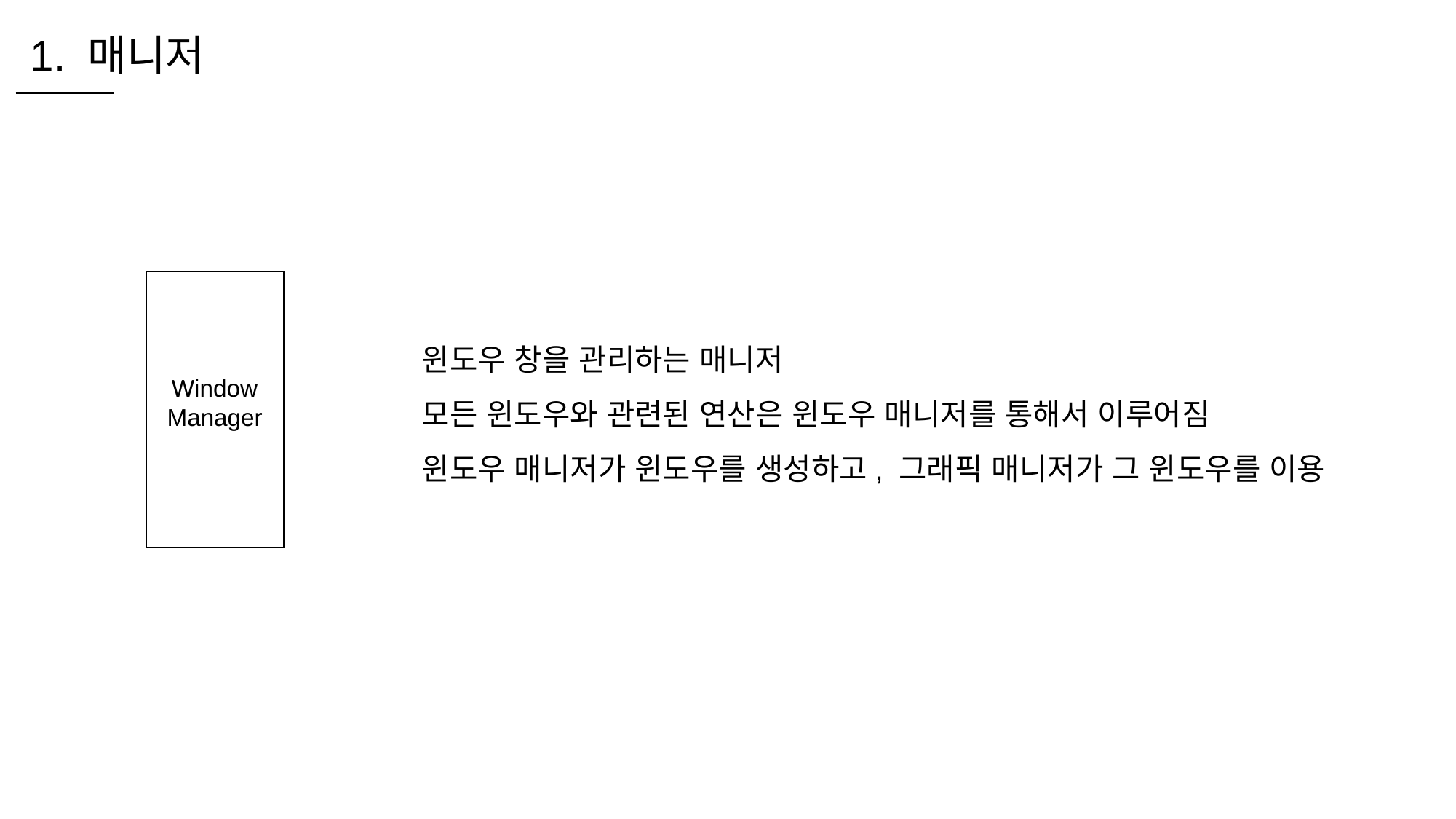

1. 매니저

Window
Manager
윈도우 창을 관리하는 매니저
모든 윈도우와 관련된 연산은 윈도우 매니저를 통해서 이루어짐
윈도우 매니저가 윈도우를 생성하고, 그래픽 매니저가 그 윈도우를 이용